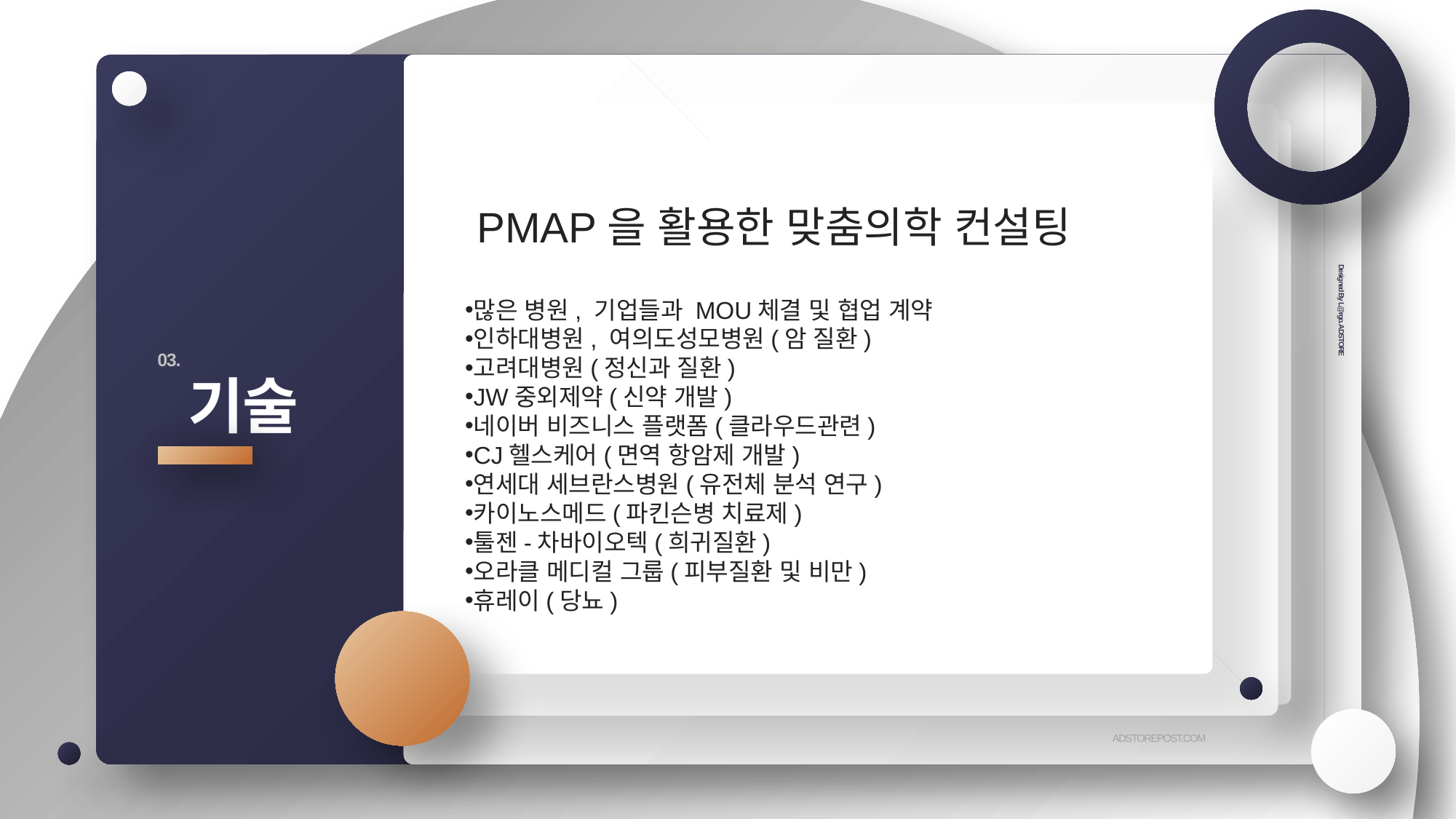

PMAP을 활용한 맞춤의학 컨설팅

많은 병원, 기업들과 MOU체결 및 협업 계약
인하대병원, 여의도성모병원(암 질환)
고려대병원(정신과 질환)
JW중외제약(신약 개발)
네이버 비즈니스 플랫폼(클라우드관련)
CJ헬스케어(면역 항암제 개발)
연세대 세브란스병원(유전체 분석 연구)
카이노스메드(파킨슨병 치료제)
툴젠-차바이오텍(희귀질환)
오라클 메디컬 그룹(피부질환 및 비만)
휴레이(당뇨)
03.
기술
Designed By L@rgo. ADSTORE

ADSTOREPOST.COM